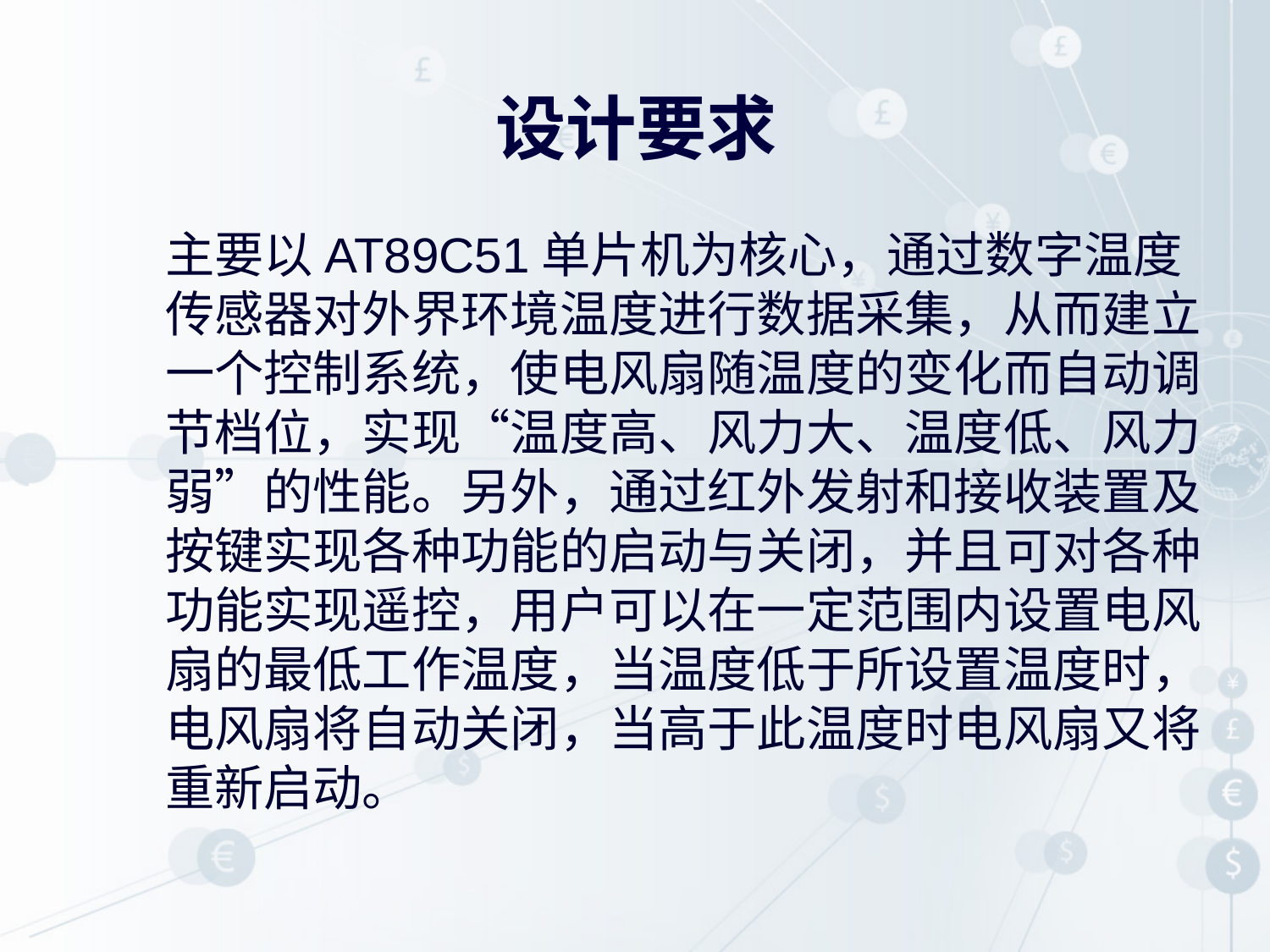

# 设计要求
     主要以AT89C51单片机为核心，通过数字温度传感器对外界环境温度进行数据采集，从而建立一个控制系统，使电风扇随温度的变化而自动调节档位，实现“温度高、风力大、温度低、风力弱”的性能。另外，通过红外发射和接收装置及按键实现各种功能的启动与关闭，并且可对各种功能实现遥控，用户可以在一定范围内设置电风扇的最低工作温度，当温度低于所设置温度时，电风扇将自动关闭，当高于此温度时电风扇又将重新启动。